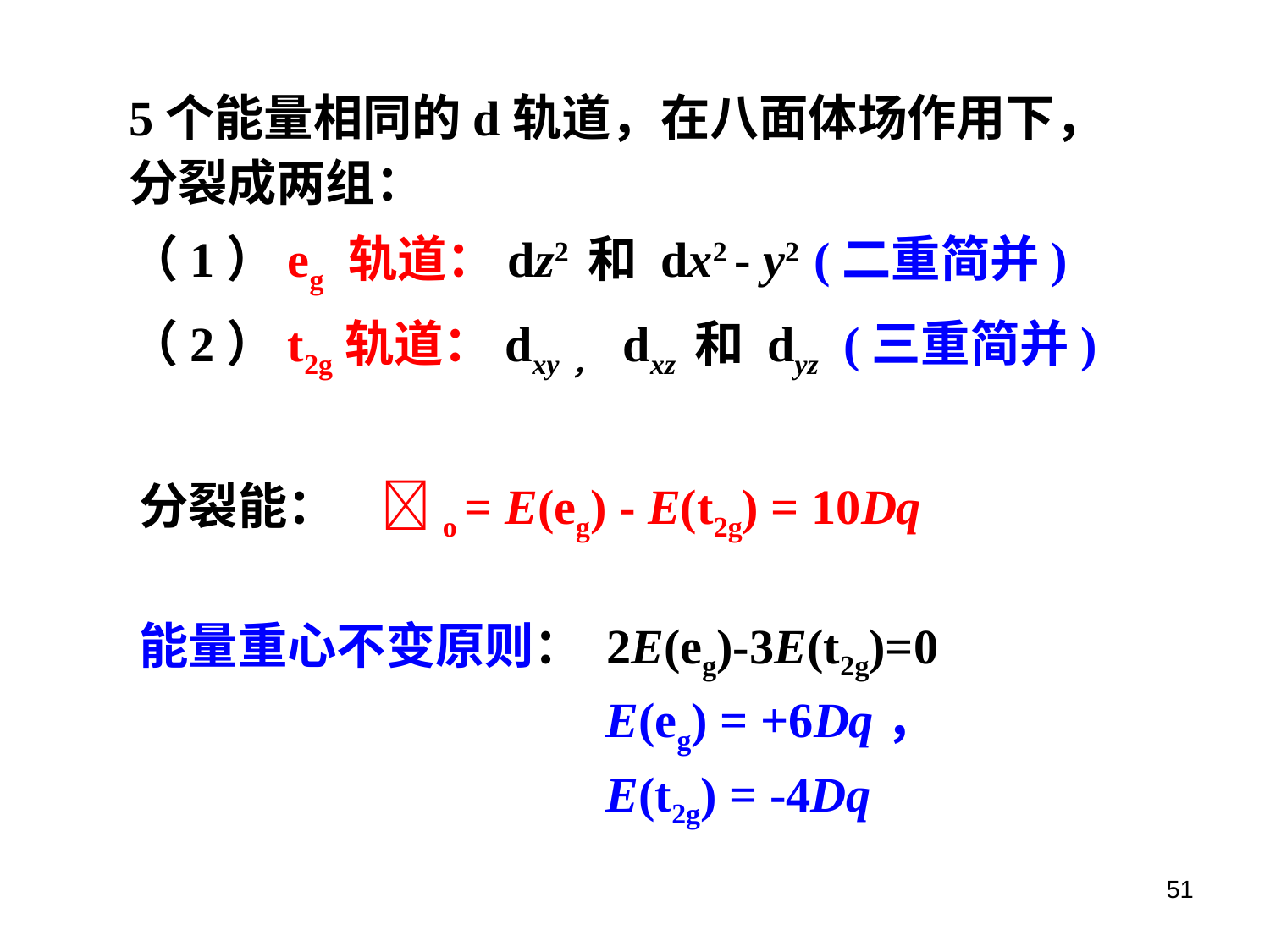

5个能量相同的d轨道，在八面体场作用下，分裂成两组：
（1）eg 轨道：dz2 和 dx2 - y2  (二重简并)
（2）t2g轨道：dxy， dxz 和 dyz  (三重简并)
分裂能：    Δo = E(eg) - E(t2g) = 10Dq

能量重心不变原则： 2E(eg)-3E(t2g)=0
                                      E(eg) = +6Dq，
                                      E(t2g) = -4Dq
51